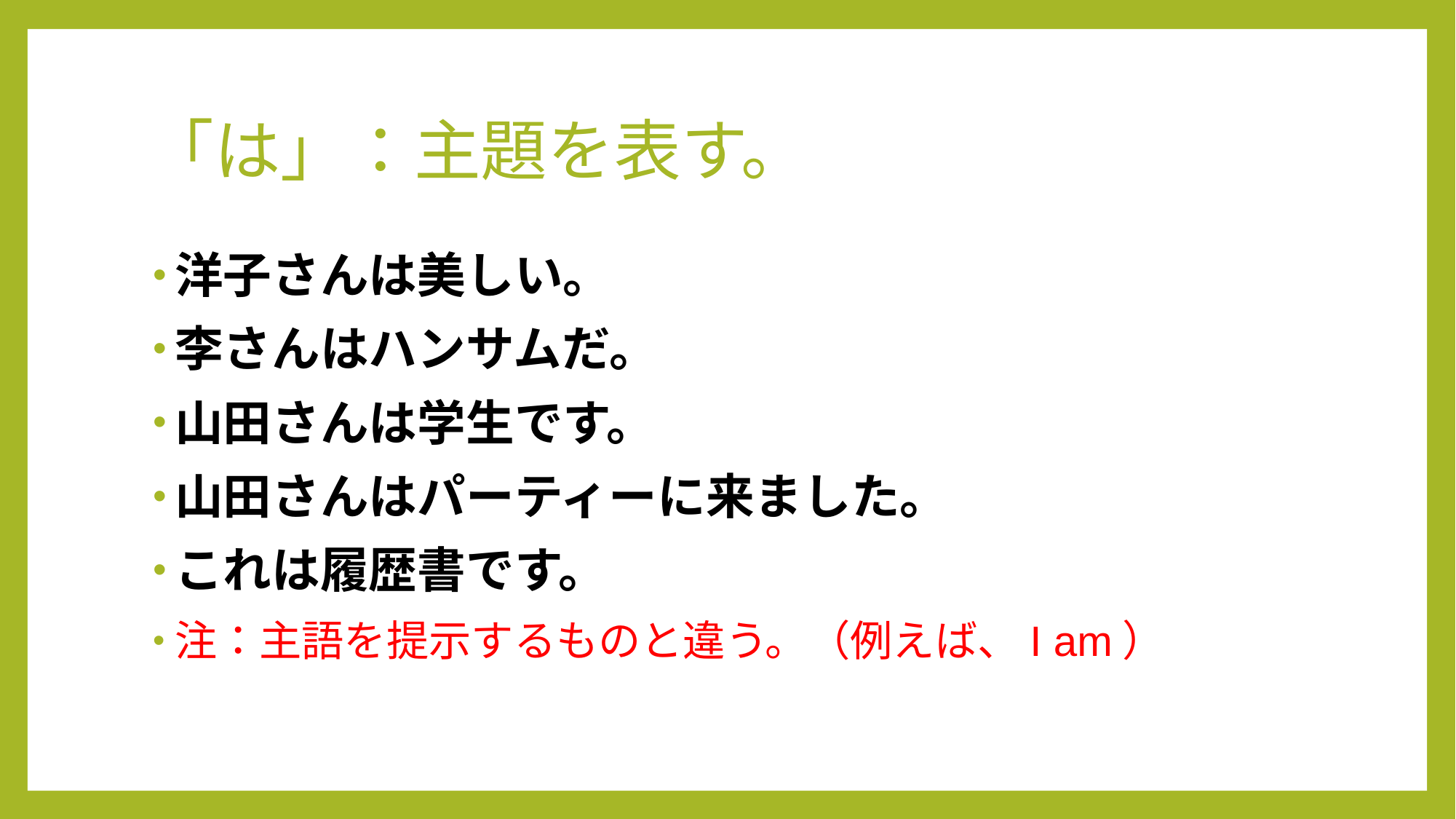

# 「は」：主題を表す。
洋子さんは美しい。
李さんはハンサムだ。
山田さんは学生です。
山田さんはパーティーに来ました。
これは履歴書です。
注：主語を提示するものと違う。（例えば、I am）